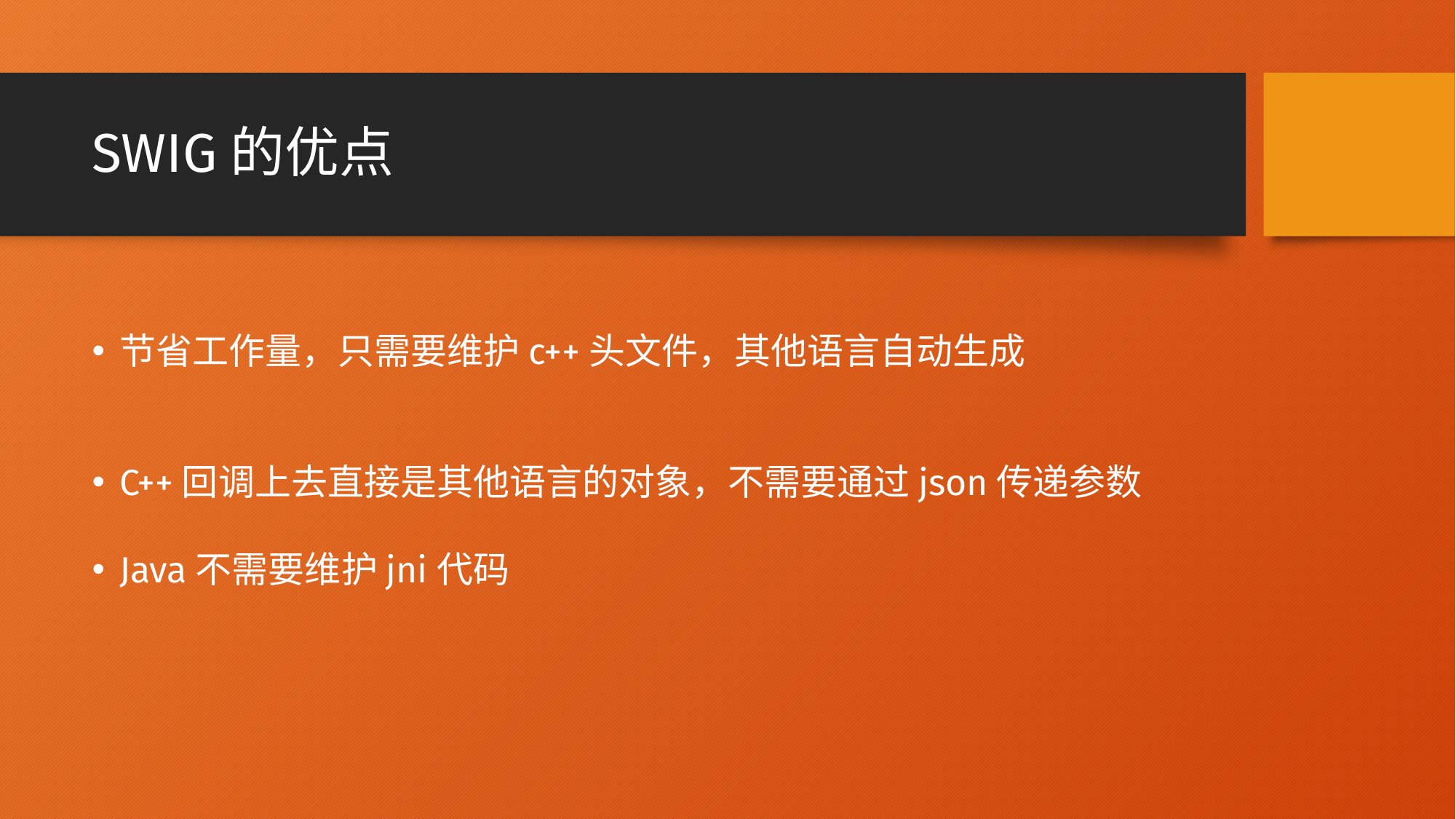

# SWIG的优点

节省工作量，只需要维护c++头文件，其他语言自动生成

C++回调上去直接是其他语言的对象，不需要通过json传递参数

Java不需要维护jni代码